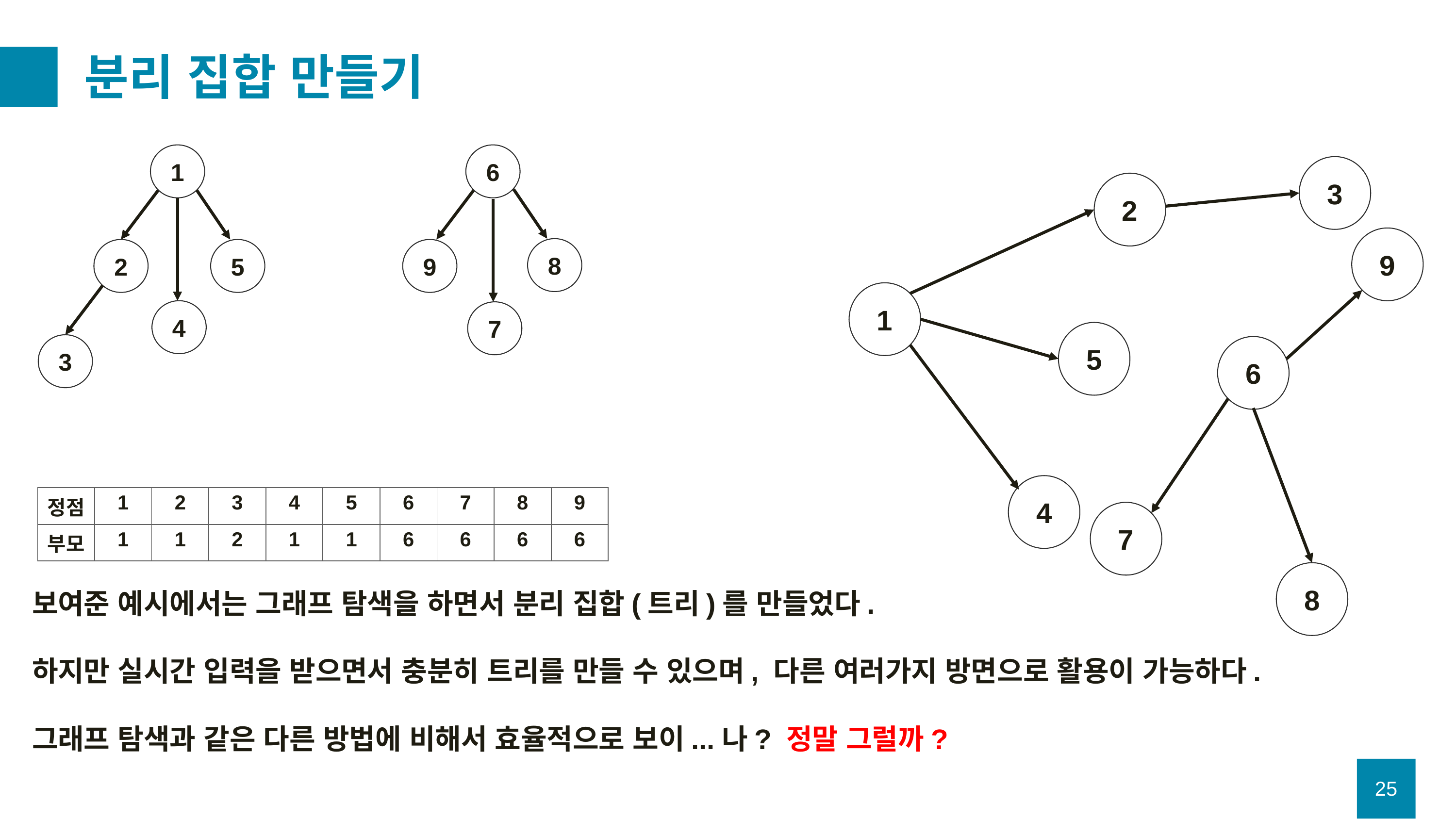

# 분리 집합 만들기
1
6
3
2
9
8
9
2
5
1
4
7
5
3
6
4
| 정점 | 1 | 2 | 3 | 4 | 5 | 6 | 7 | 8 | 9 |
| --- | --- | --- | --- | --- | --- | --- | --- | --- | --- |
| 부모 | 1 | 1 | 2 | 1 | 1 | 6 | 6 | 6 | 6 |
7
8
보여준 예시에서는 그래프 탐색을 하면서 분리 집합(트리)를 만들었다.

하지만 실시간 입력을 받으면서 충분히 트리를 만들 수 있으며, 다른 여러가지 방면으로 활용이 가능하다.

그래프 탐색과 같은 다른 방법에 비해서 효율적으로 보이...나? 정말 그럴까?
25